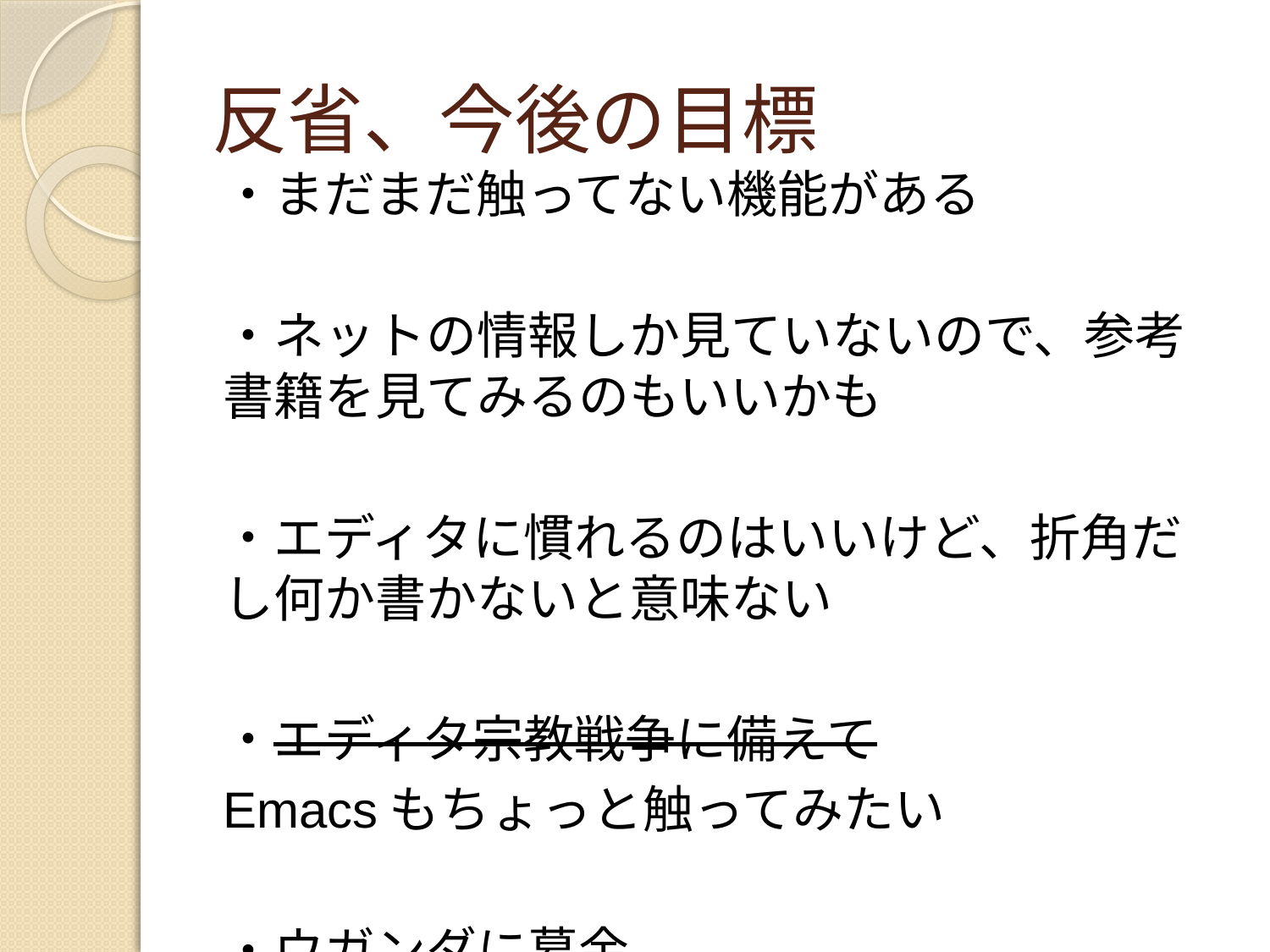

# 反省、今後の目標
・まだまだ触ってない機能がある

・ネットの情報しか見ていないので、参考書籍を見てみるのもいいかも

・エディタに慣れるのはいいけど、折角だし何か書かないと意味ない

・エディタ宗教戦争に備えて
Emacsもちょっと触ってみたい

・ウガンダに募金